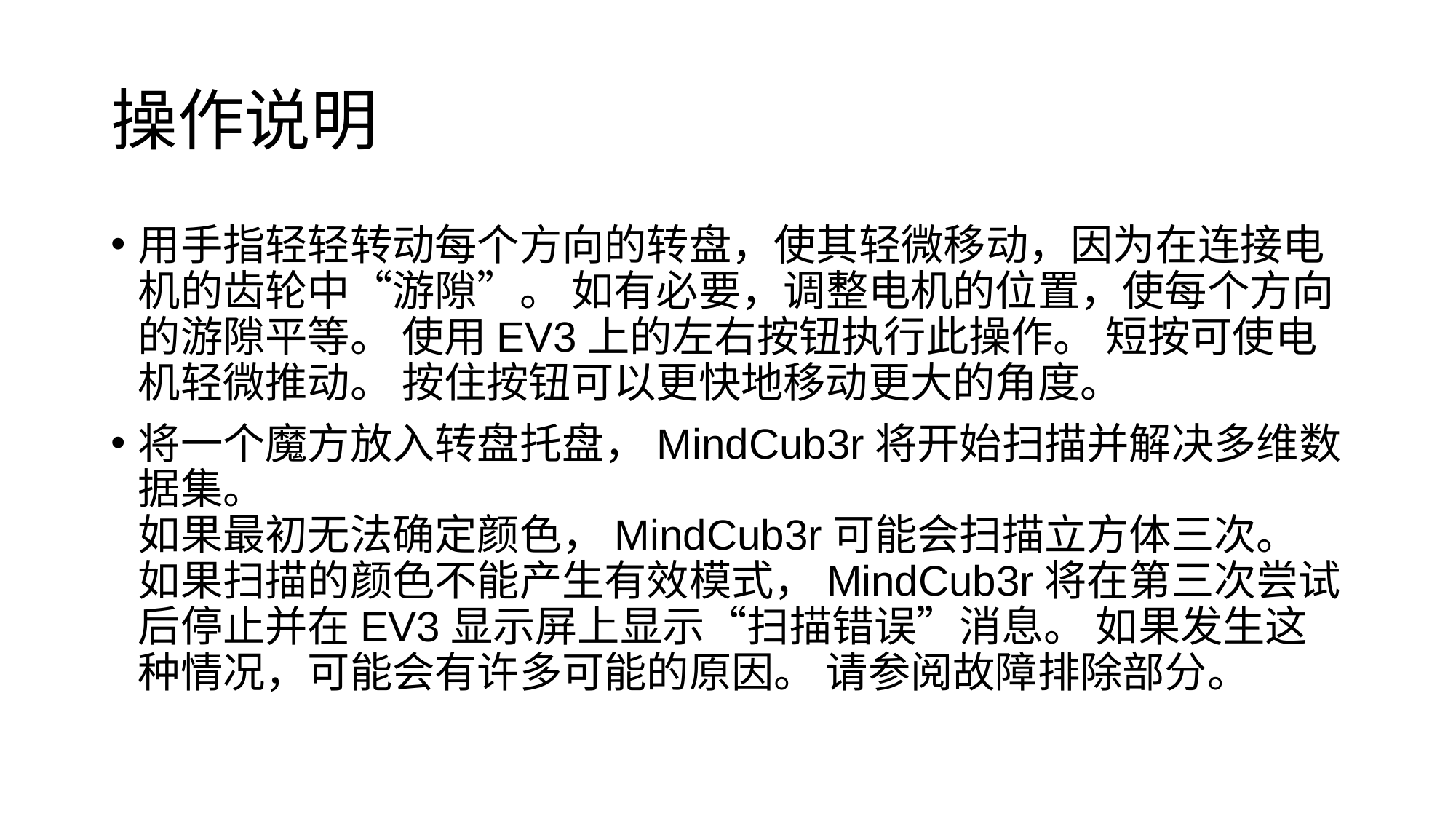

# 操作说明
用手指轻轻转动每个方向的转盘，使其轻微移动，因为在连接电机的齿轮中“游隙”。 如有必要，调整电机的位置，使每个方向的游隙平等。 使用EV3上的左右按钮执行此操作。 短按可使电机轻微推动。 按住按钮可以更快地移动更大的角度。
将一个魔方放入转盘托盘，MindCub3r将开始扫描并解决多维数据集。
如果最初无法确定颜色，MindCub3r可能会扫描立方体三次。 如果扫描的颜色不能产生有效模式，MindCub3r将在第三次尝试后停止并在EV3显示屏上显示“扫描错误”消息。 如果发生这种情况，可能会有许多可能的原因。 请参阅故障排除部分。